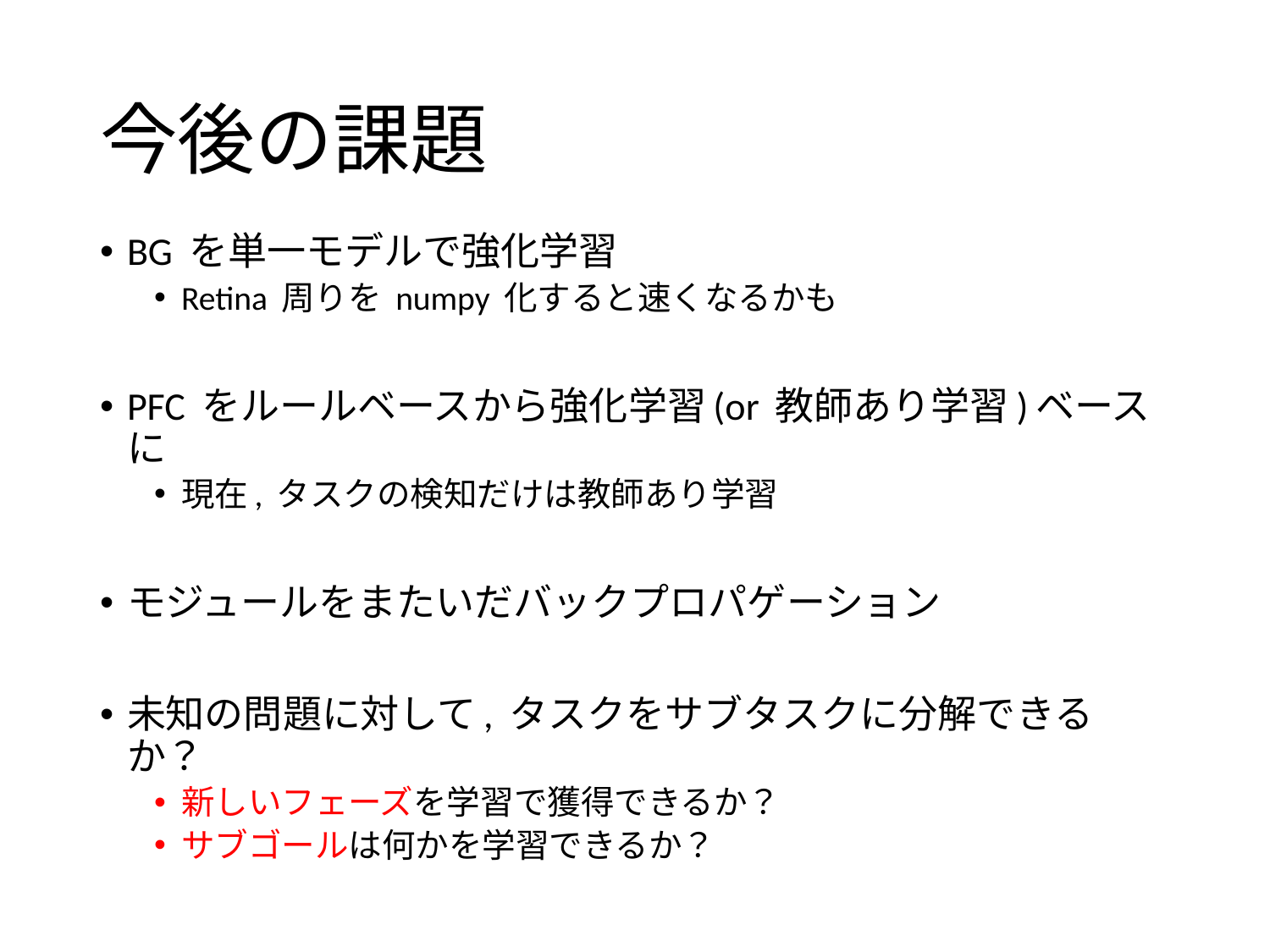

# 今後の課題
BG を単一モデルで強化学習
Retina 周りを numpy 化すると速くなるかも

PFC をルールベースから強化学習(or 教師あり学習)ベースに
現在, タスクの検知だけは教師あり学習

モジュールをまたいだバックプロパゲーション

未知の問題に対して, タスクをサブタスクに分解できるか？
新しいフェーズを学習で獲得できるか？
サブゴールは何かを学習できるか？